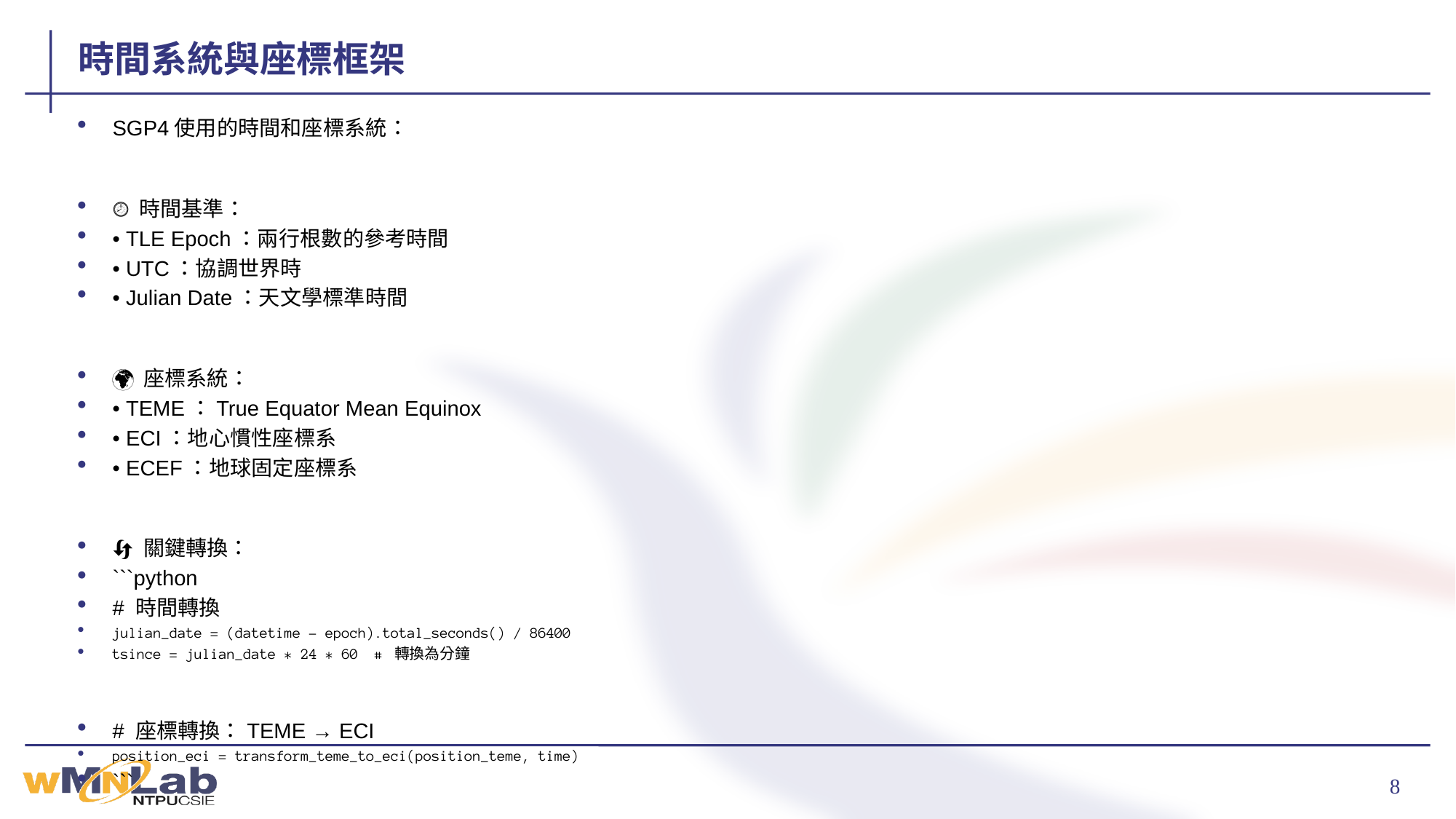

# 時間系統與座標框架
SGP4使用的時間和座標系統：

⌚ 時間基準：
• TLE Epoch：兩行根數的參考時間
• UTC：協調世界時
• Julian Date：天文學標準時間

🌍 座標系統：
• TEME：True Equator Mean Equinox
• ECI：地心慣性座標系
• ECEF：地球固定座標系

🔄 關鍵轉換：
```python
# 時間轉換
julian_date = (datetime - epoch).total_seconds() / 86400
tsince = julian_date * 24 * 60  # 轉換為分鐘

# 座標轉換：TEME → ECI
position_eci = transform_teme_to_eci(position_teme, time)
```